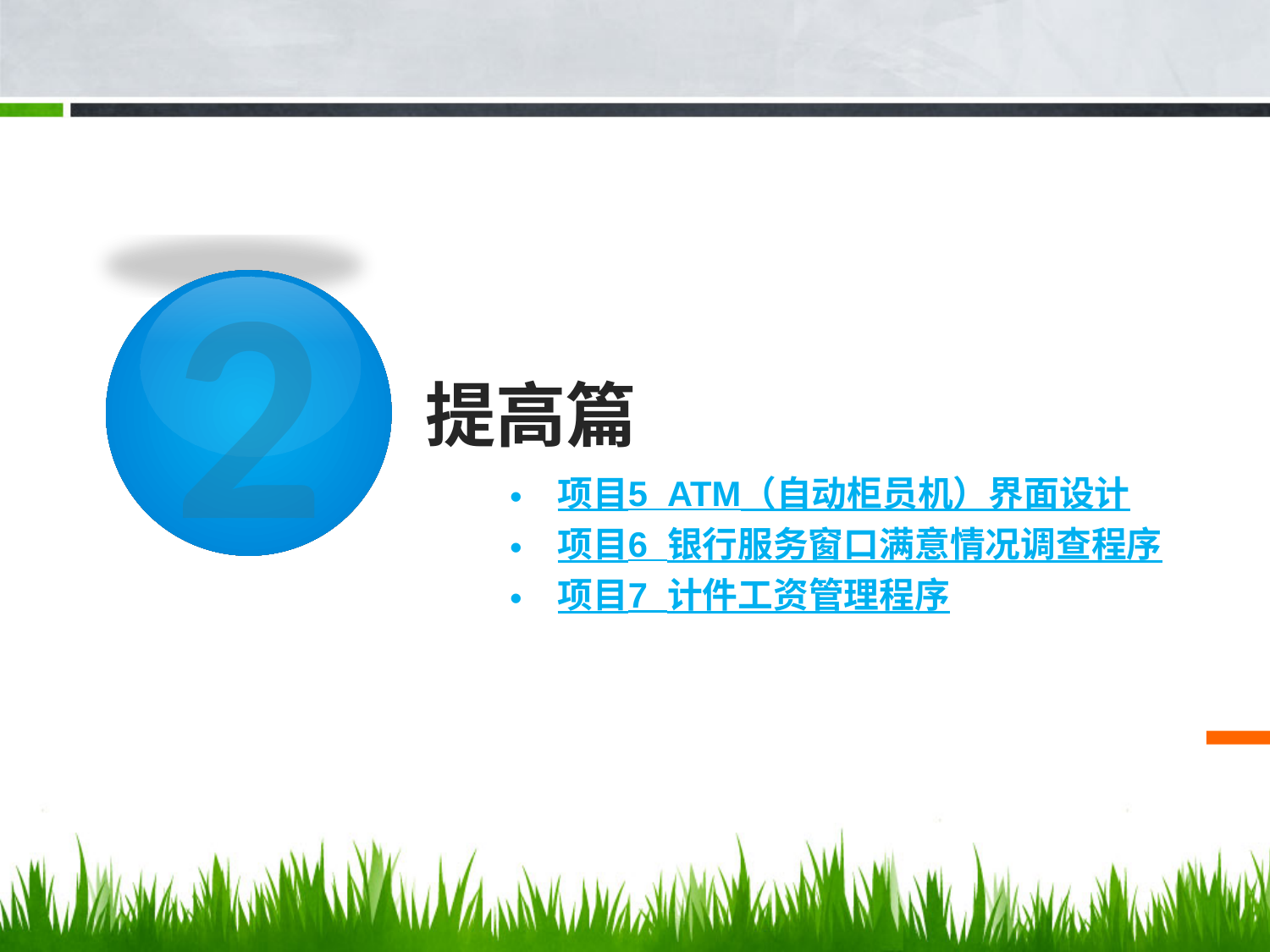

2

# 提高篇
项目5  ATM（自动柜员机）界面设计
项目6  银行服务窗口满意情况调查程序
项目7  计件工资管理程序